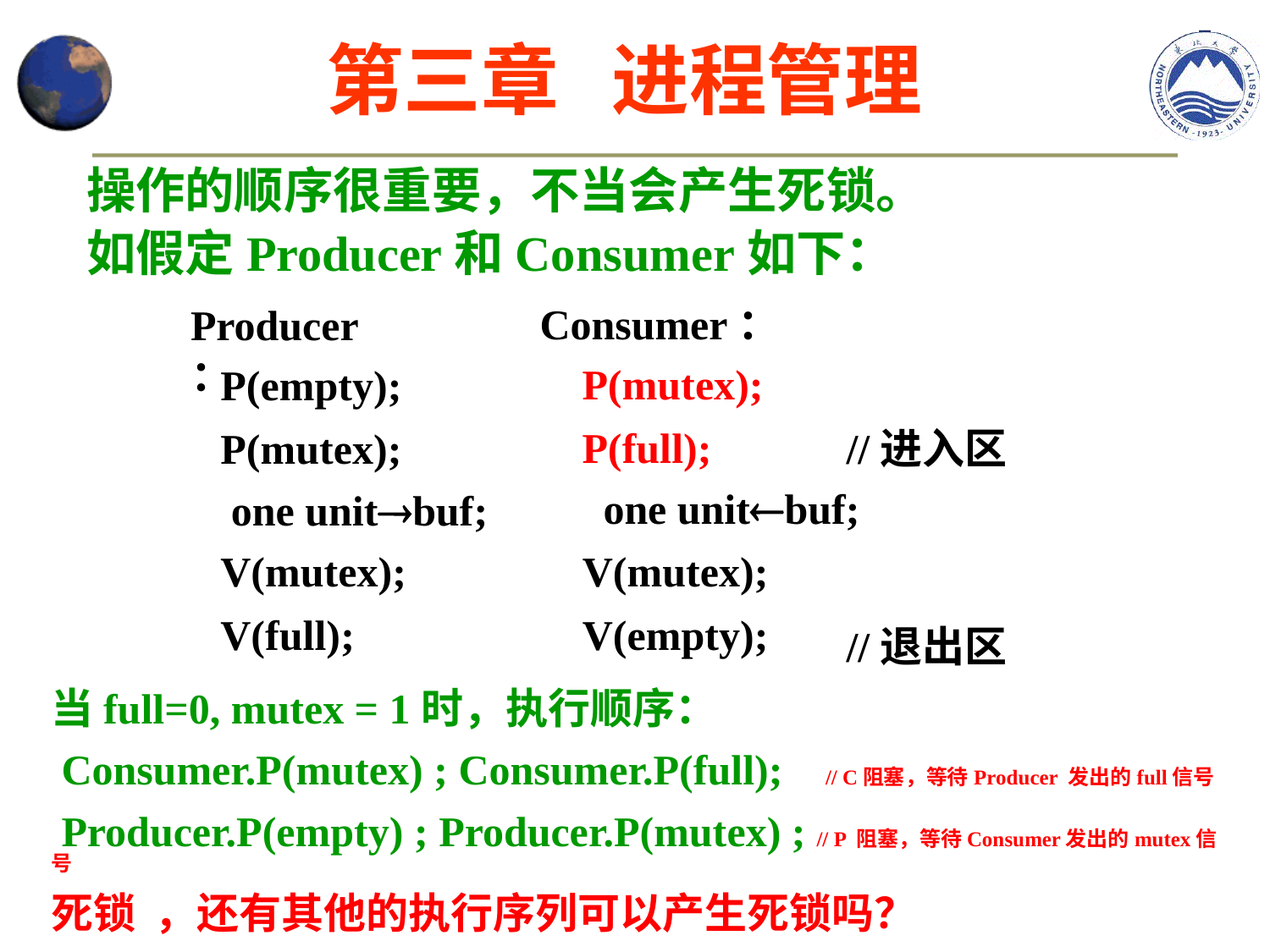

第三章   进程管理
操作的顺序很重要，不当会产生死锁。
如假定Producer和Consumer如下：
Consumer：
Producer：
P(mutex);
P(empty);
P(full);
P(mutex);
//进入区
 one unit←buf;
 one unit→buf;
V(mutex);
V(mutex);
V(full);
V(empty);
//退出区
当full=0, mutex = 1时，执行顺序：
 Consumer.P(mutex) ; Consumer.P(full);    // C阻塞，等待Producer 发出的full信号
 Producer.P(empty) ; Producer.P(mutex) ; // P 阻塞，等待Consumer发出的mutex信号
死锁  ，还有其他的执行序列可以产生死锁吗？